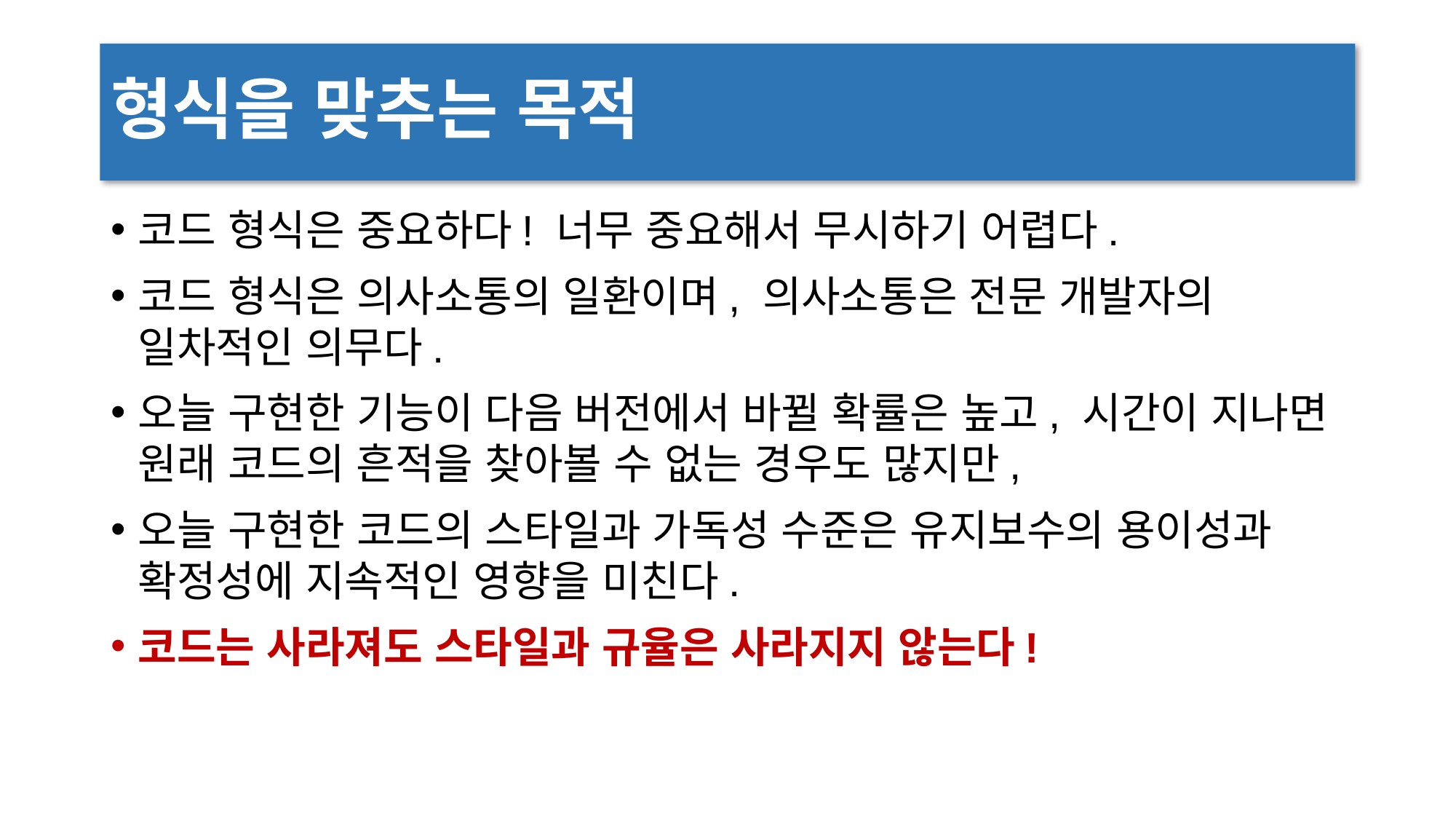

# 형식을 맞추는 목적
코드 형식은 중요하다! 너무 중요해서 무시하기 어렵다.
코드 형식은 의사소통의 일환이며, 의사소통은 전문 개발자의 일차적인 의무다.
오늘 구현한 기능이 다음 버전에서 바뀔 확률은 높고, 시간이 지나면 원래 코드의 흔적을 찾아볼 수 없는 경우도 많지만,
오늘 구현한 코드의 스타일과 가독성 수준은 유지보수의 용이성과 확정성에 지속적인 영향을 미친다.
코드는 사라져도 스타일과 규율은 사라지지 않는다!